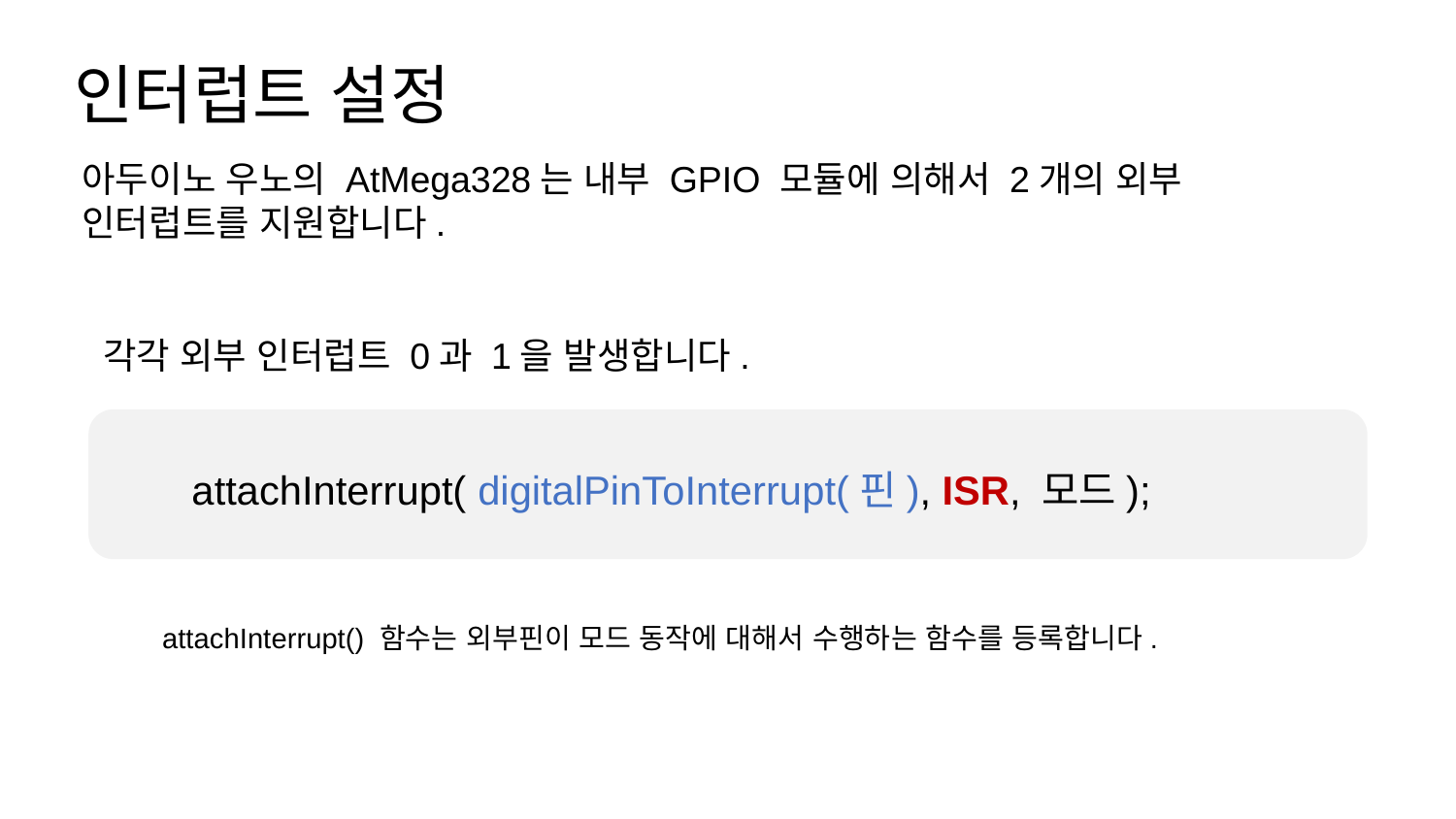

인터럽트 설정
아두이노 우노의 AtMega328는 내부 GPIO 모듈에 의해서 2개의 외부 인터럽트를 지원합니다.
각각 외부 인터럽트 0과 1을 발생합니다.

attachInterrupt( digitalPinToInterrupt(핀), ISR, 모드);
attachInterrupt() 함수는 외부핀이 모드 동작에 대해서 수행하는 함수를 등록합니다.